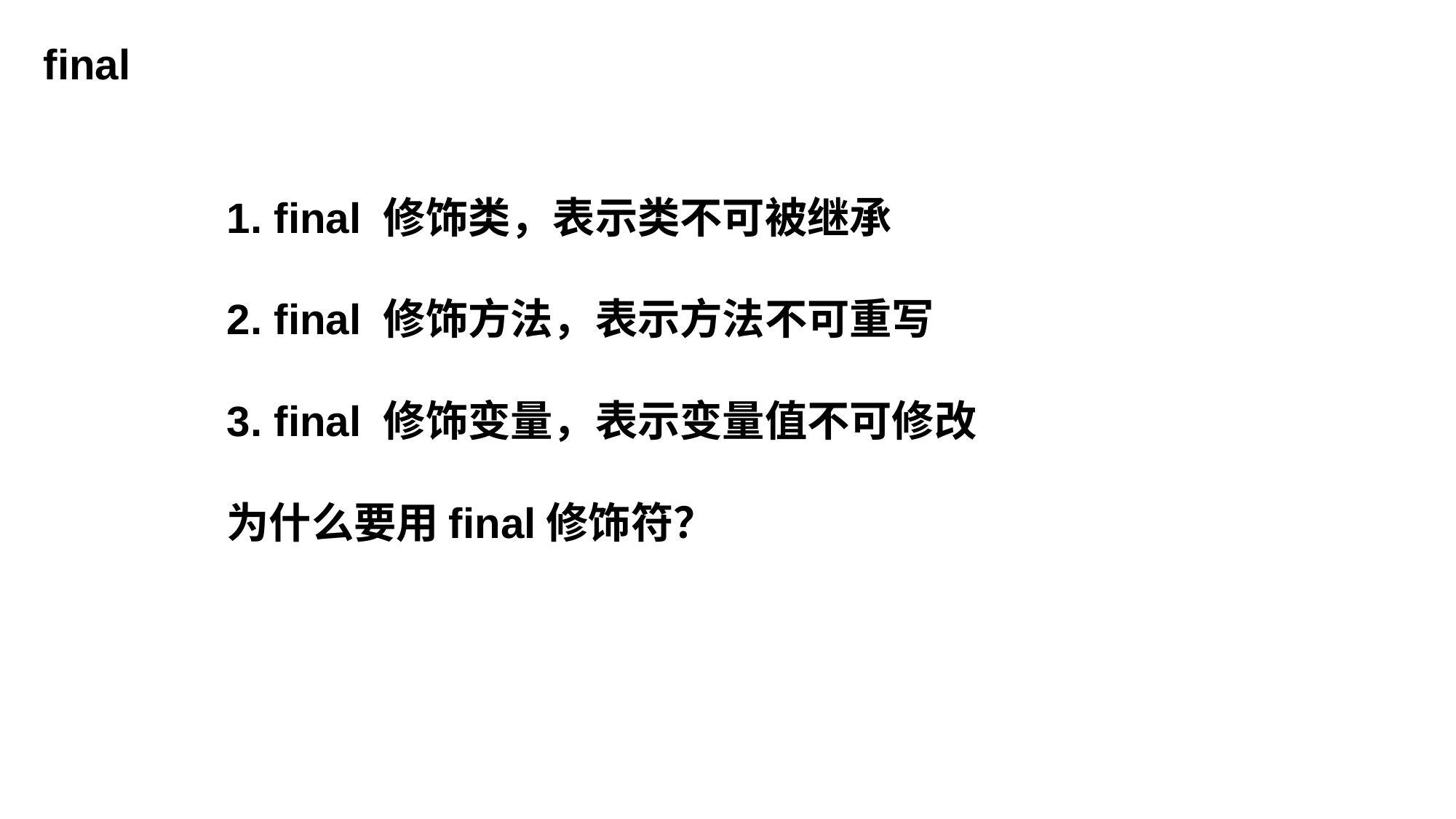

final
1. final 修饰类，表示类不可被继承

2. final 修饰方法，表示方法不可重写

3. final 修饰变量，表示变量值不可修改

为什么要用final修饰符？